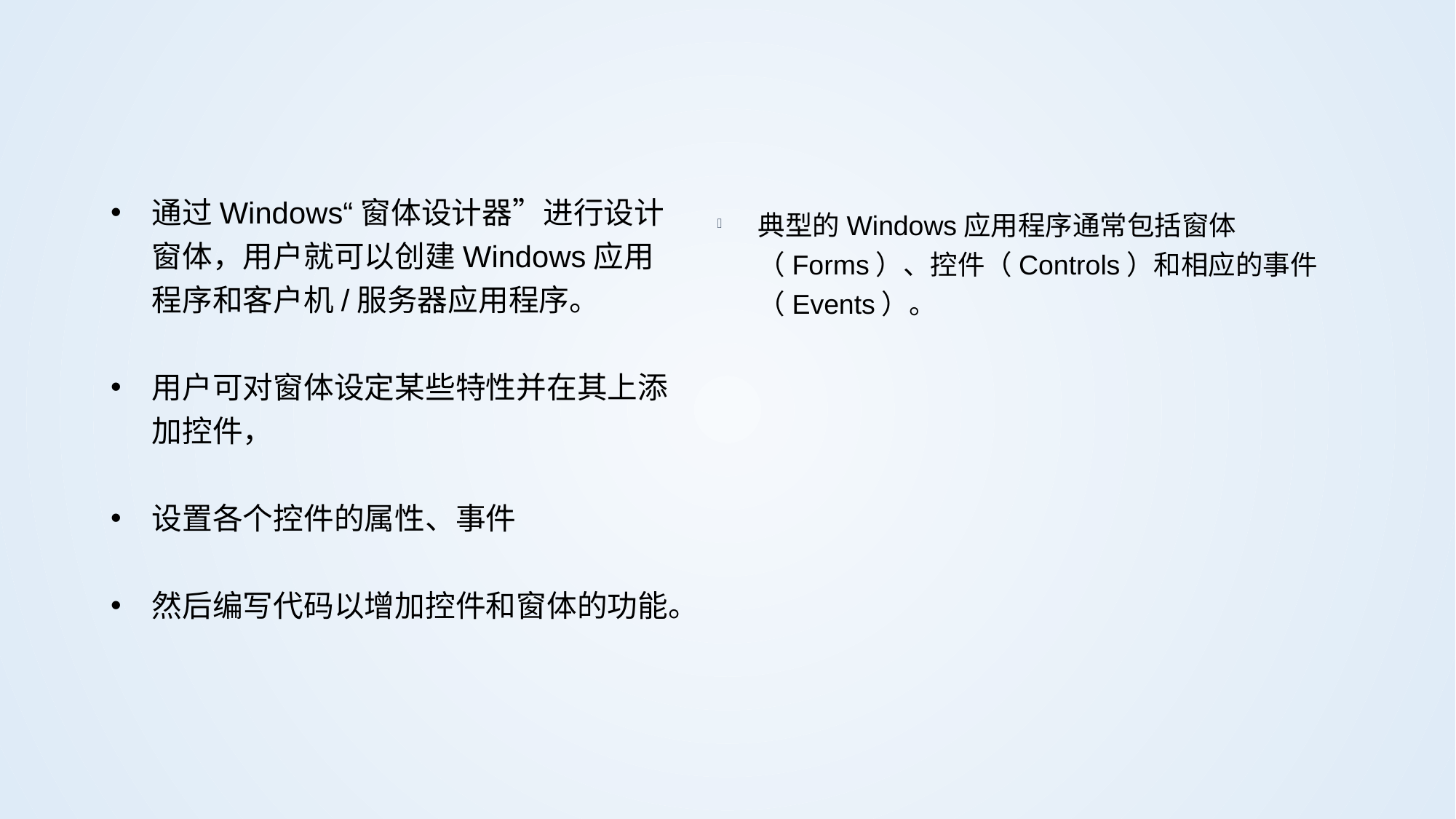

#
通过Windows“窗体设计器”进行设计窗体，用户就可以创建Windows应用程序和客户机/服务器应用程序。

用户可对窗体设定某些特性并在其上添加控件，

设置各个控件的属性、事件

然后编写代码以增加控件和窗体的功能。
典型的Windows应用程序通常包括窗体（Forms）、控件（Controls）和相应的事件（Events）。